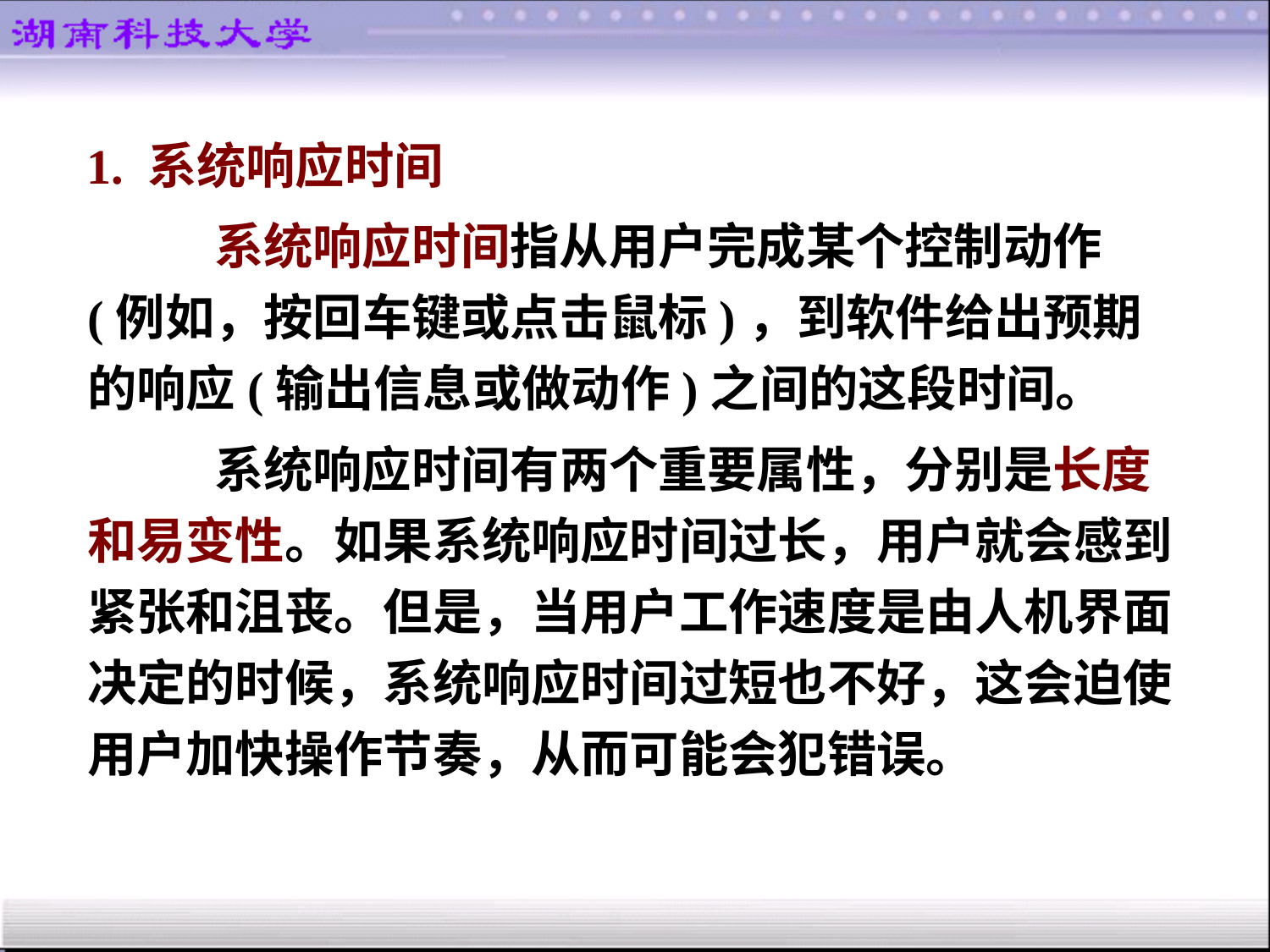

1. 系统响应时间
		系统响应时间指从用户完成某个控制动作(例如，按回车键或点击鼠标)，到软件给出预期的响应(输出信息或做动作)之间的这段时间。
		系统响应时间有两个重要属性，分别是长度和易变性。如果系统响应时间过长，用户就会感到紧张和沮丧。但是，当用户工作速度是由人机界面决定的时候，系统响应时间过短也不好，这会迫使用户加快操作节奏，从而可能会犯错误。